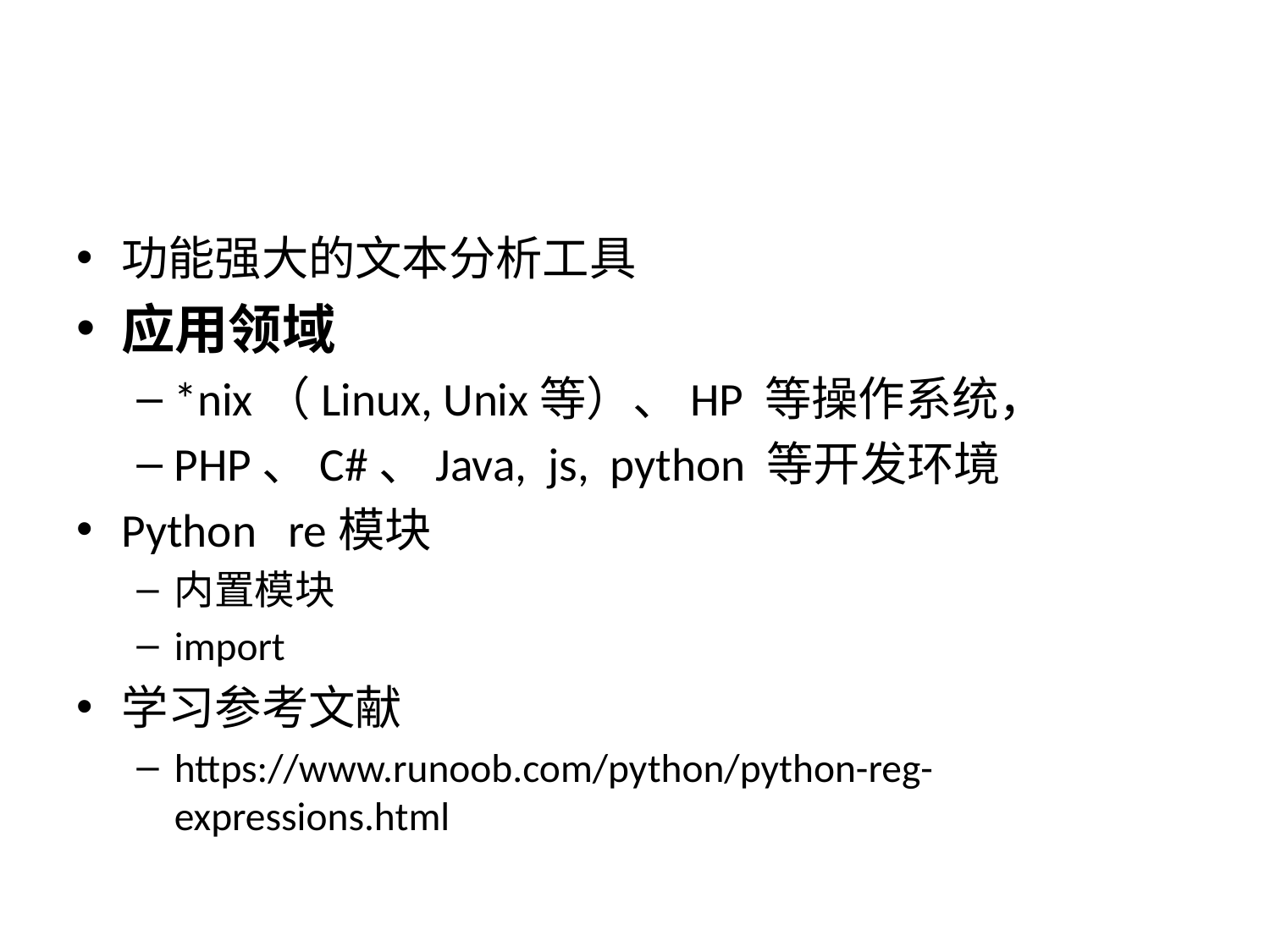

#
功能强大的文本分析工具
应用领域
*nix（Linux, Unix等）、HP 等操作系统，
PHP、C#、Java,  js,  python 等开发环境
Python   re模块
内置模块
import
学习参考文献
https://www.runoob.com/python/python-reg-expressions.html